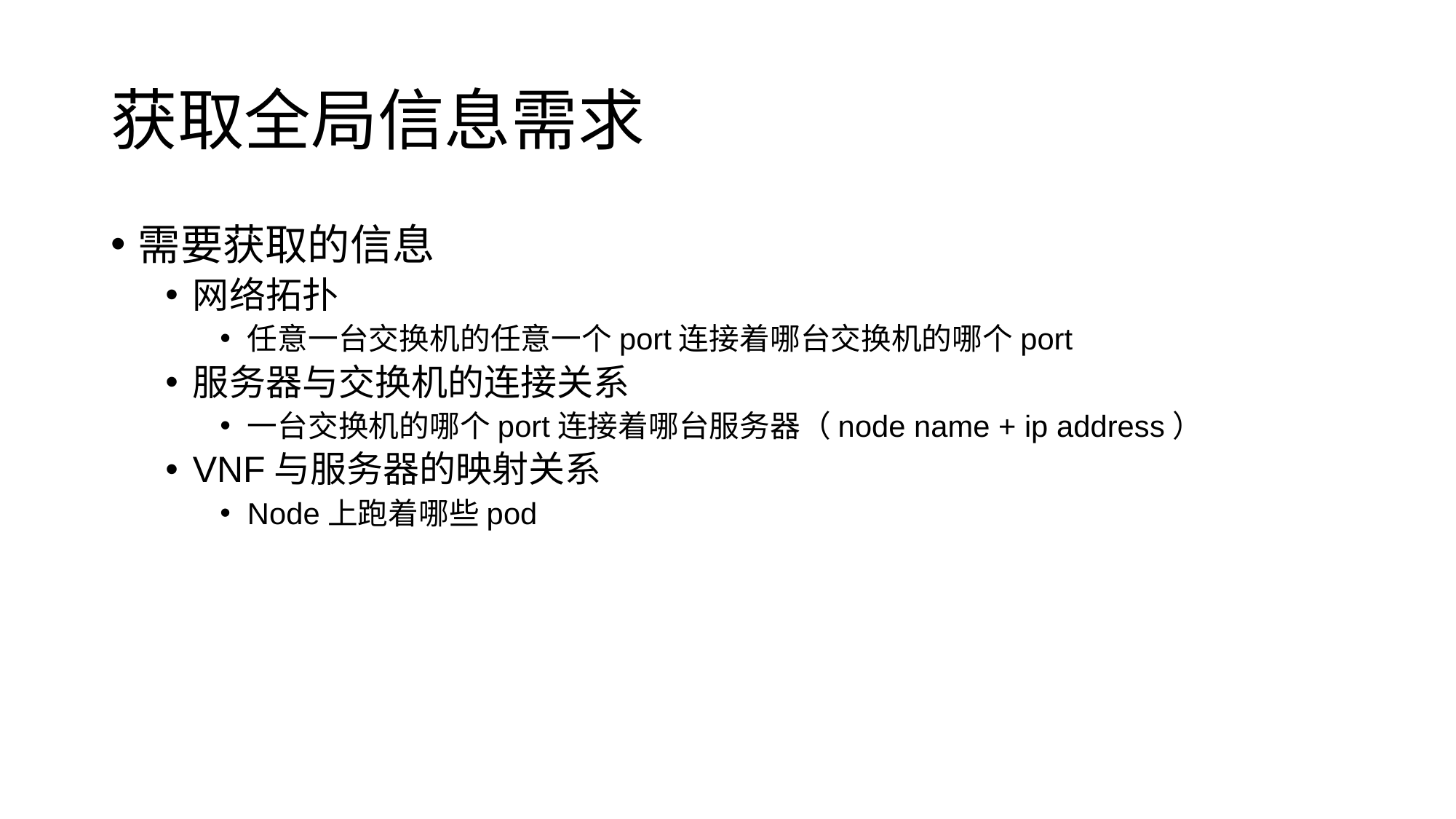

# 获取全局信息需求
需要获取的信息
网络拓扑
任意一台交换机的任意一个port连接着哪台交换机的哪个port
服务器与交换机的连接关系
一台交换机的哪个port连接着哪台服务器（node name + ip address）
VNF与服务器的映射关系
Node上跑着哪些pod